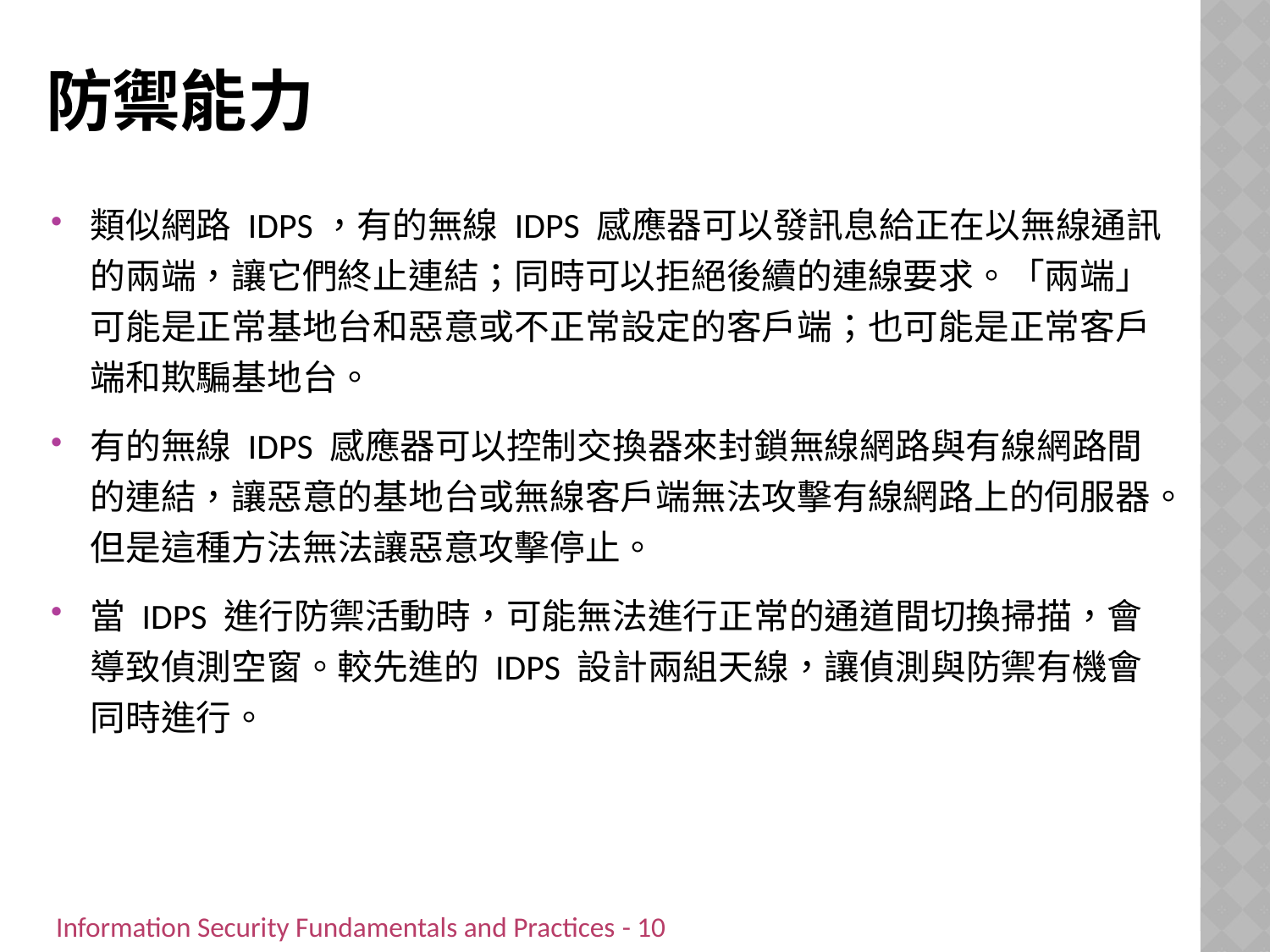

# 防禦能力
類似網路 IDPS，有的無線 IDPS 感應器可以發訊息給正在以無線通訊的兩端，讓它們終止連結；同時可以拒絕後續的連線要求。「兩端」可能是正常基地台和惡意或不正常設定的客戶端；也可能是正常客戶端和欺騙基地台。
有的無線 IDPS 感應器可以控制交換器來封鎖無線網路與有線網路間的連結，讓惡意的基地台或無線客戶端無法攻擊有線網路上的伺服器。但是這種方法無法讓惡意攻擊停止。
當 IDPS 進行防禦活動時，可能無法進行正常的通道間切換掃描，會導致偵測空窗。較先進的 IDPS 設計兩組天線，讓偵測與防禦有機會同時進行。